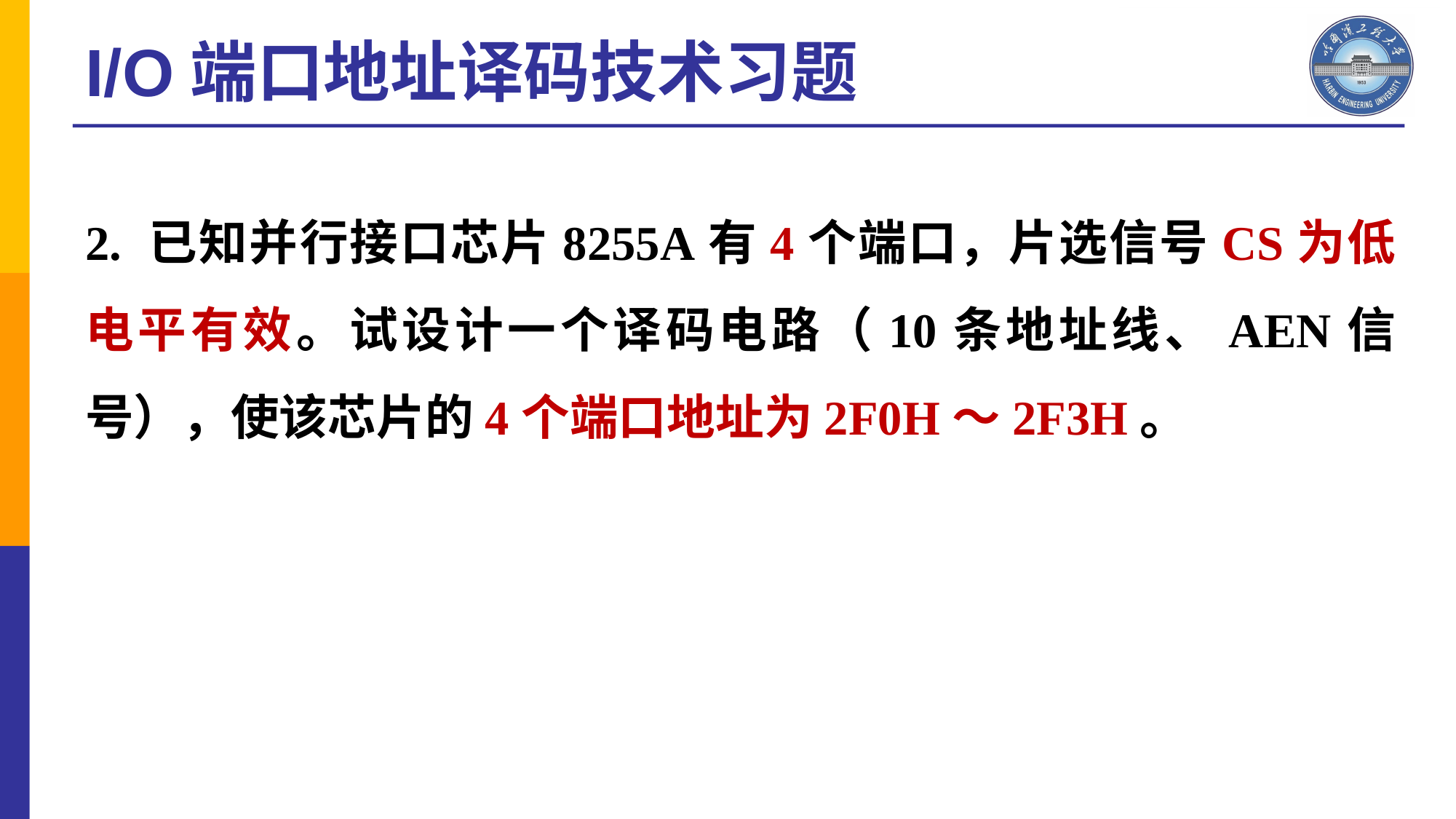

I/O端口地址译码技术习题
2. 已知并行接口芯片8255A有4个端口，片选信号CS为低电平有效。试设计一个译码电路（10条地址线、AEN信号），使该芯片的4个端口地址为2F0H～2F3H。